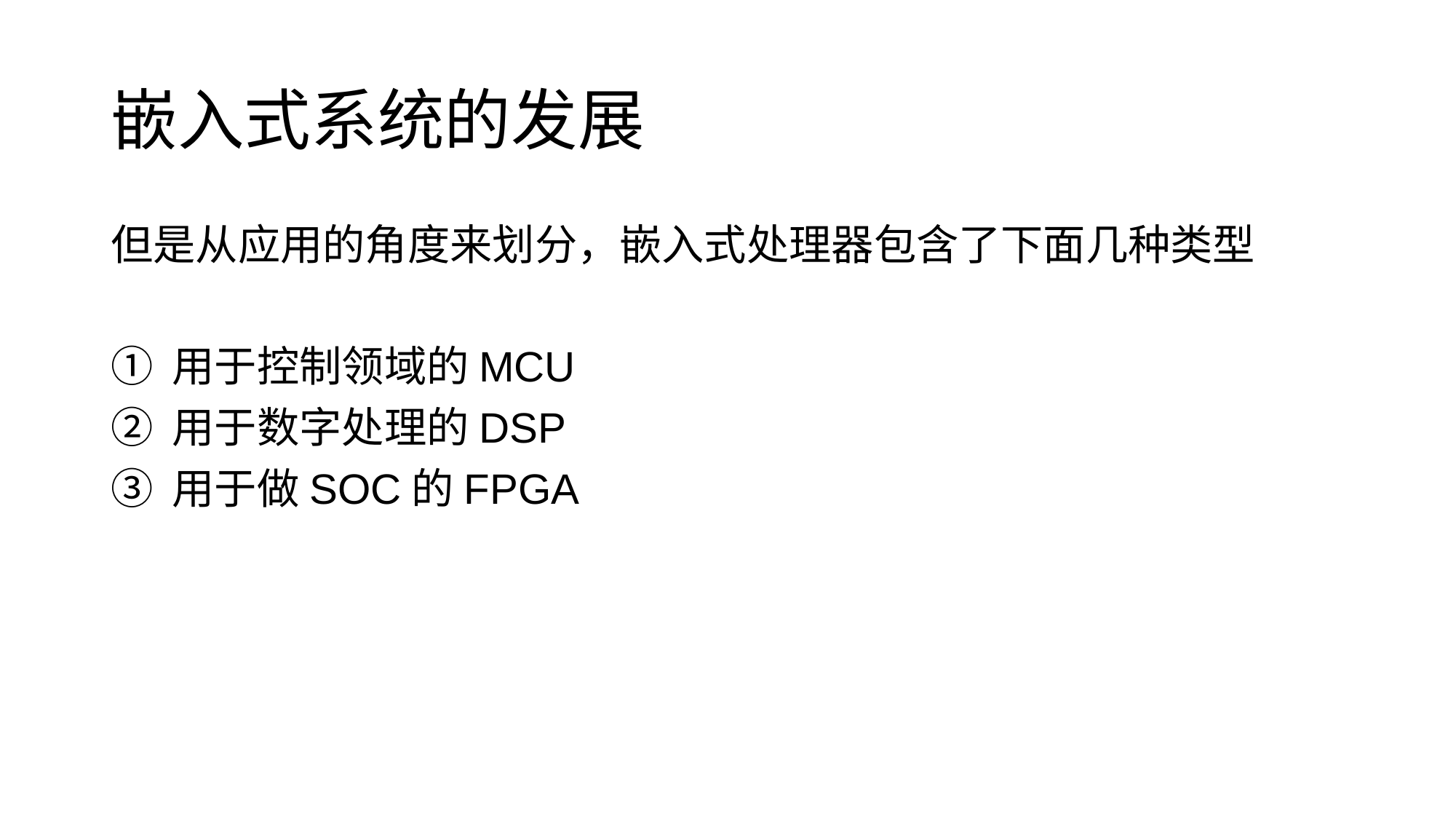

# 嵌入式系统的发展
但是从应用的角度来划分，嵌入式处理器包含了下面几种类型

用于控制领域的MCU
用于数字处理的DSP
用于做SOC的FPGA